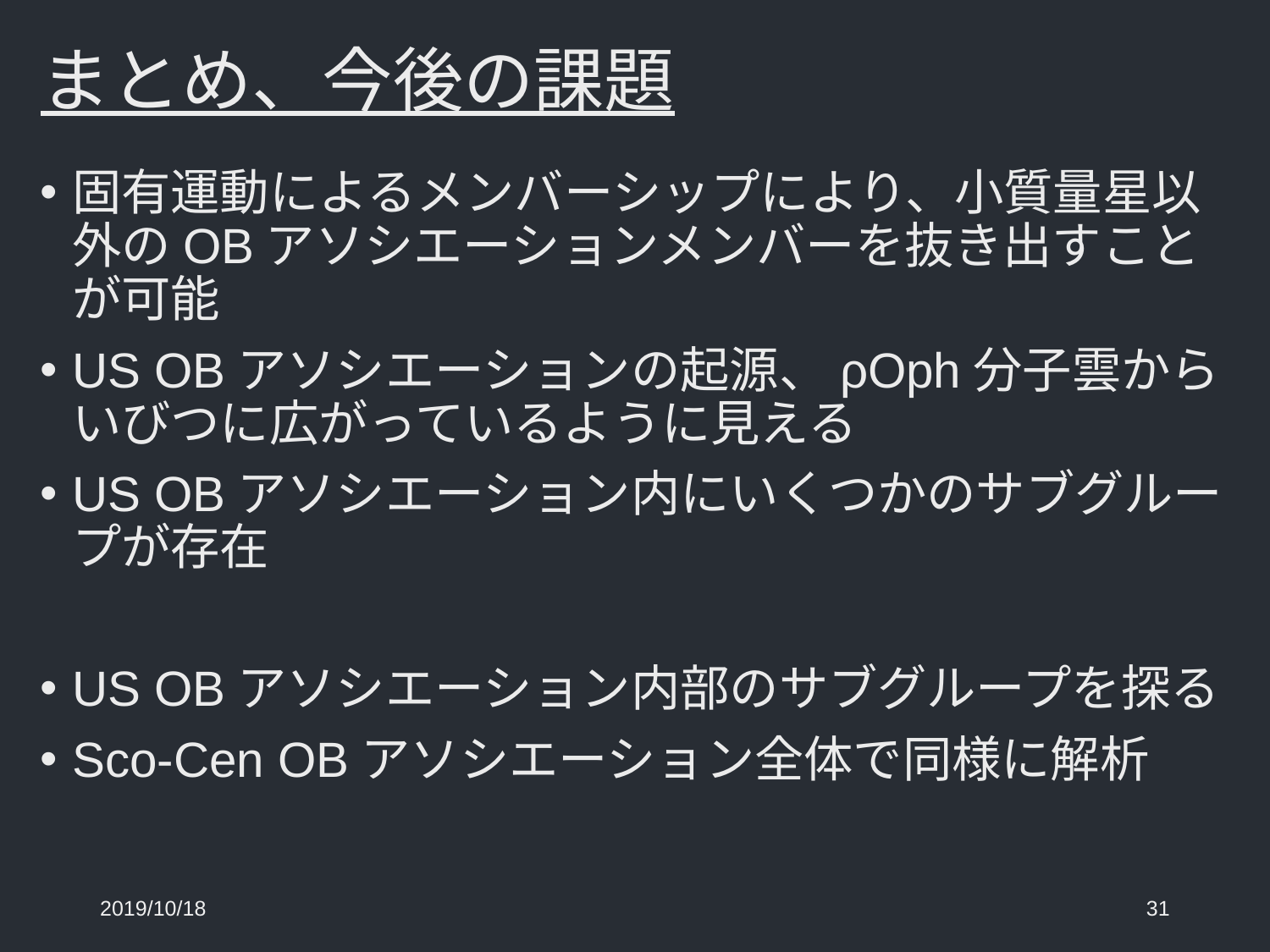

# まとめ、今後の課題
固有運動によるメンバーシップにより、小質量星以外のOBアソシエーションメンバーを抜き出すことが可能
US OBアソシエーションの起源、ρOph分子雲からいびつに広がっているように見える
US OBアソシエーション内にいくつかのサブグループが存在

US OBアソシエーション内部のサブグループを探る
Sco-Cen OBアソシエーション全体で同様に解析
2019/10/18
31